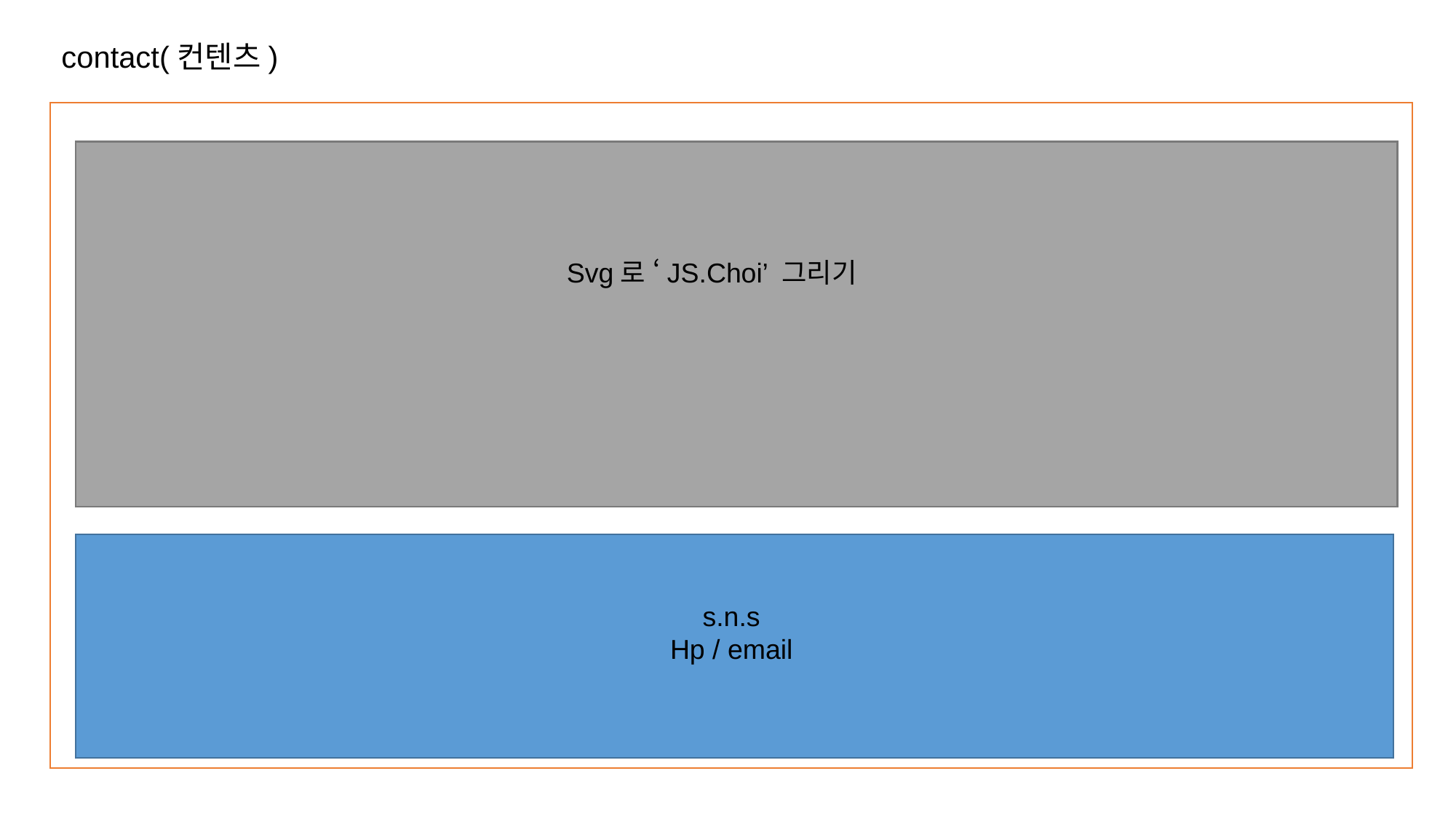

# contact(컨텐츠)

Svg로 ‘JS.Choi’ 그리기
슬라이드

s.n.s
Hp / email